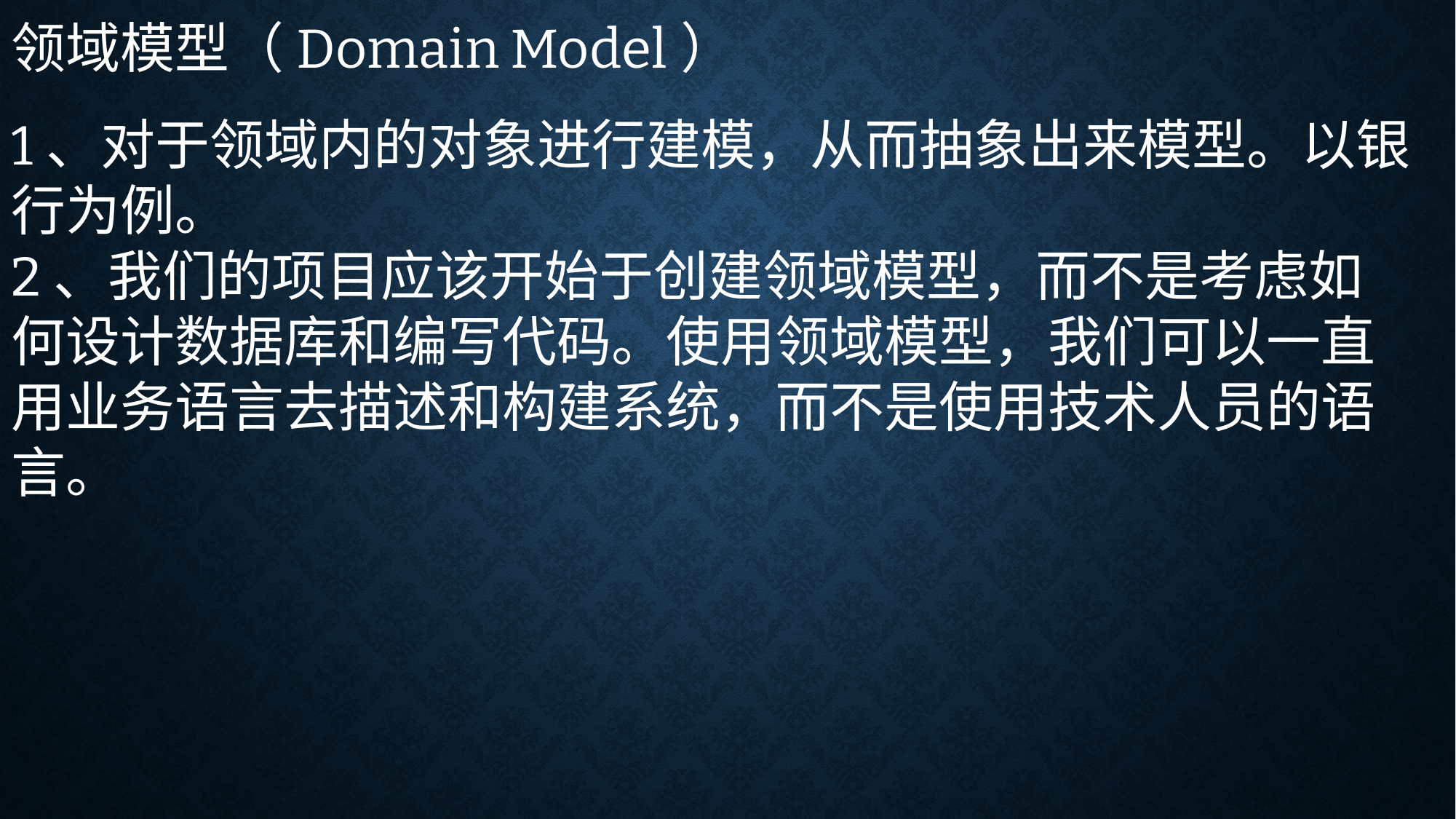

领域模型（Domain Model）
1、对于领域内的对象进行建模，从而抽象出来模型。以银行为例。
2、我们的项目应该开始于创建领域模型，而不是考虑如何设计数据库和编写代码。使用领域模型，我们可以一直用业务语言去描述和构建系统，而不是使用技术人员的语言。